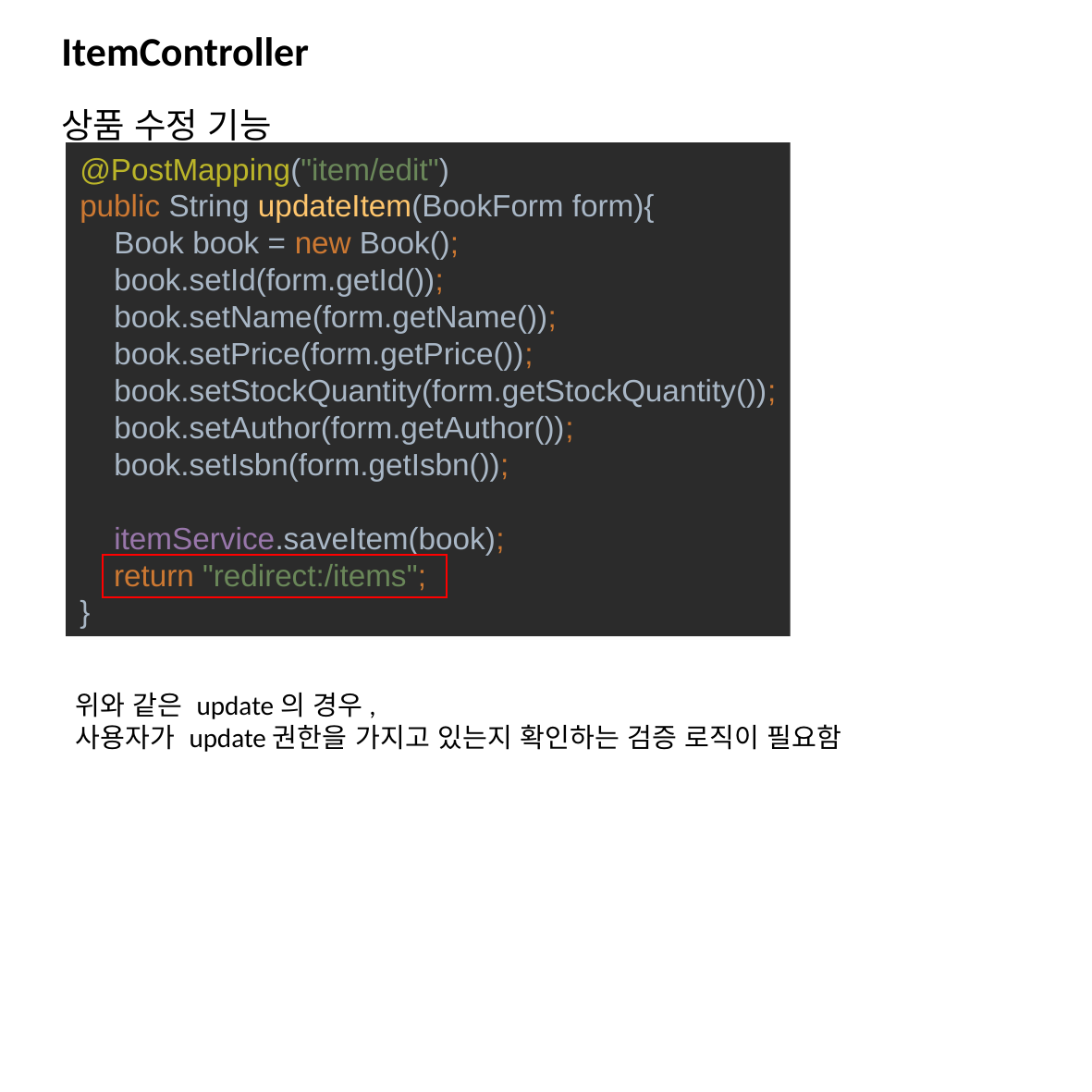

# ItemController
상품 수정 기능
@PostMapping("item/edit")
public String updateItem(BookForm form){
    Book book = new Book();
    book.setId(form.getId());
    book.setName(form.getName());
    book.setPrice(form.getPrice());
    book.setStockQuantity(form.getStockQuantity());
    book.setAuthor(form.getAuthor());
    book.setIsbn(form.getIsbn());
    itemService.saveItem(book);
    return "redirect:/items";
}

위와 같은 update의 경우,
사용자가 update권한을 가지고 있는지 확인하는 검증 로직이 필요함